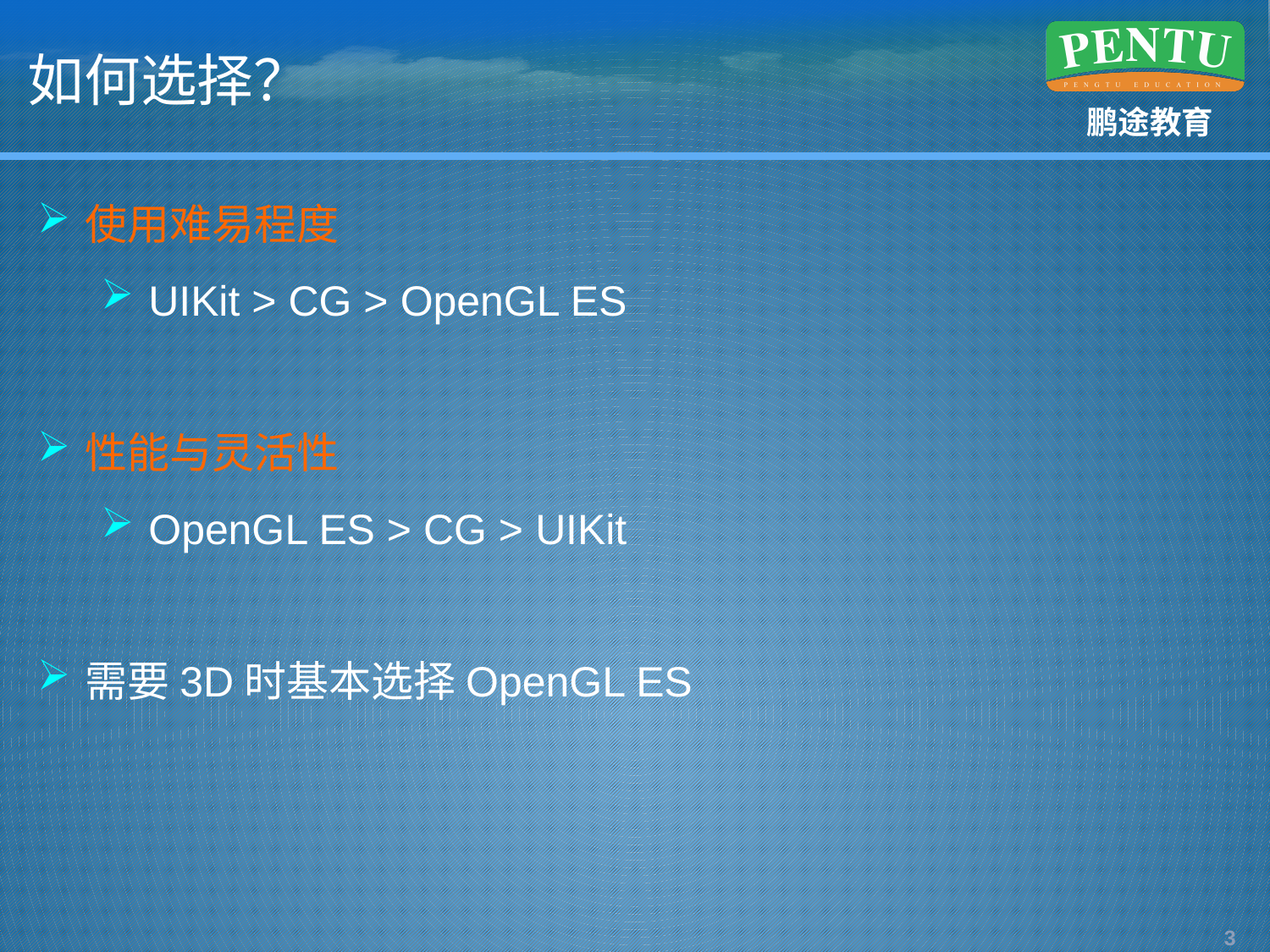

# 如何选择？
使用难易程度
UIKit > CG > OpenGL ES

性能与灵活性
OpenGL ES > CG > UIKit

需要3D时基本选择OpenGL ES
3